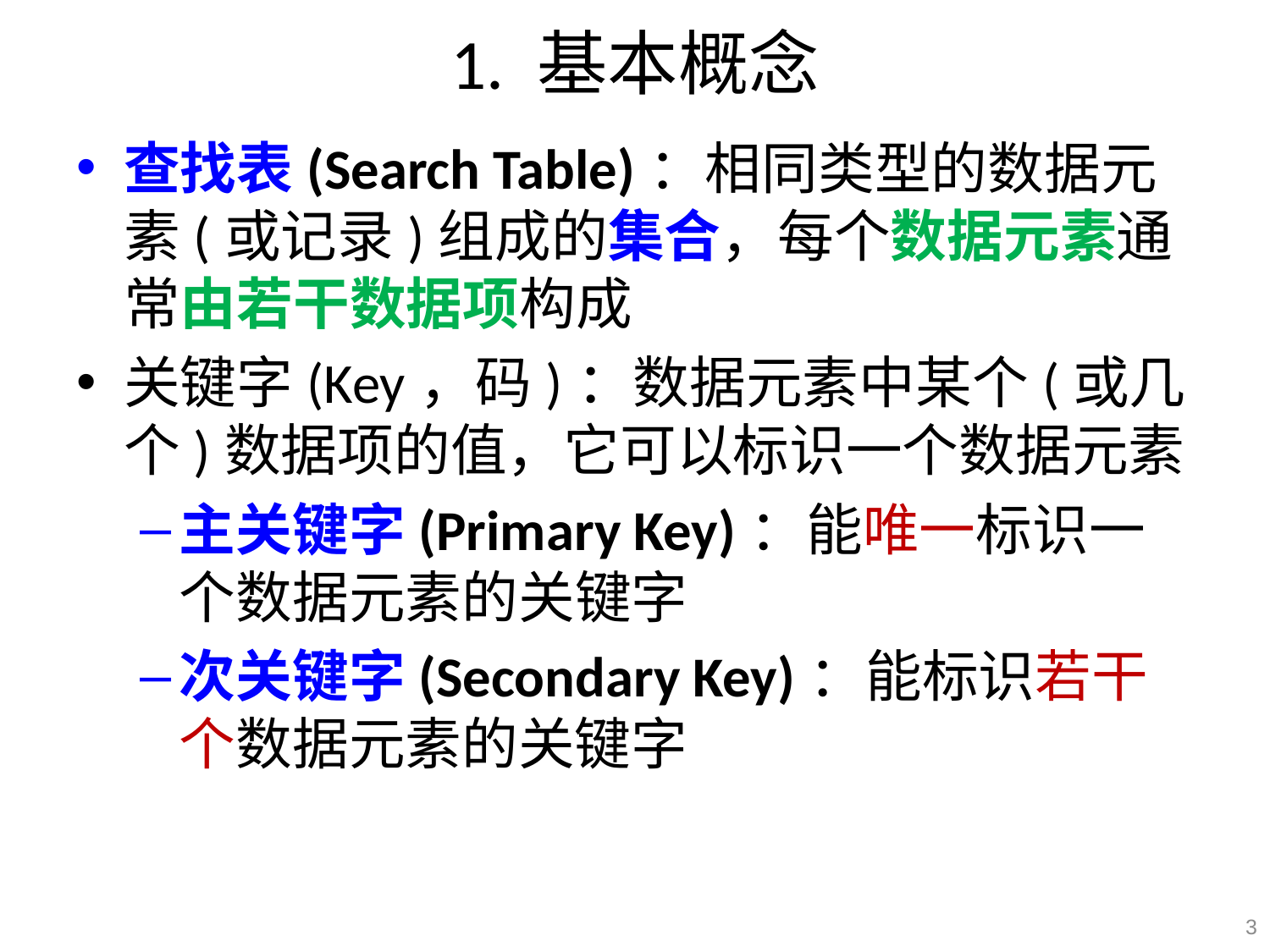

# 1. 基本概念
查找表(Search Table)：相同类型的数据元素(或记录)组成的集合，每个数据元素通常由若干数据项构成
关键字(Key，码)：数据元素中某个(或几个)数据项的值，它可以标识一个数据元素
主关键字(Primary Key)：能唯一标识一个数据元素的关键字
次关键字(Secondary Key)：能标识若干个数据元素的关键字
3